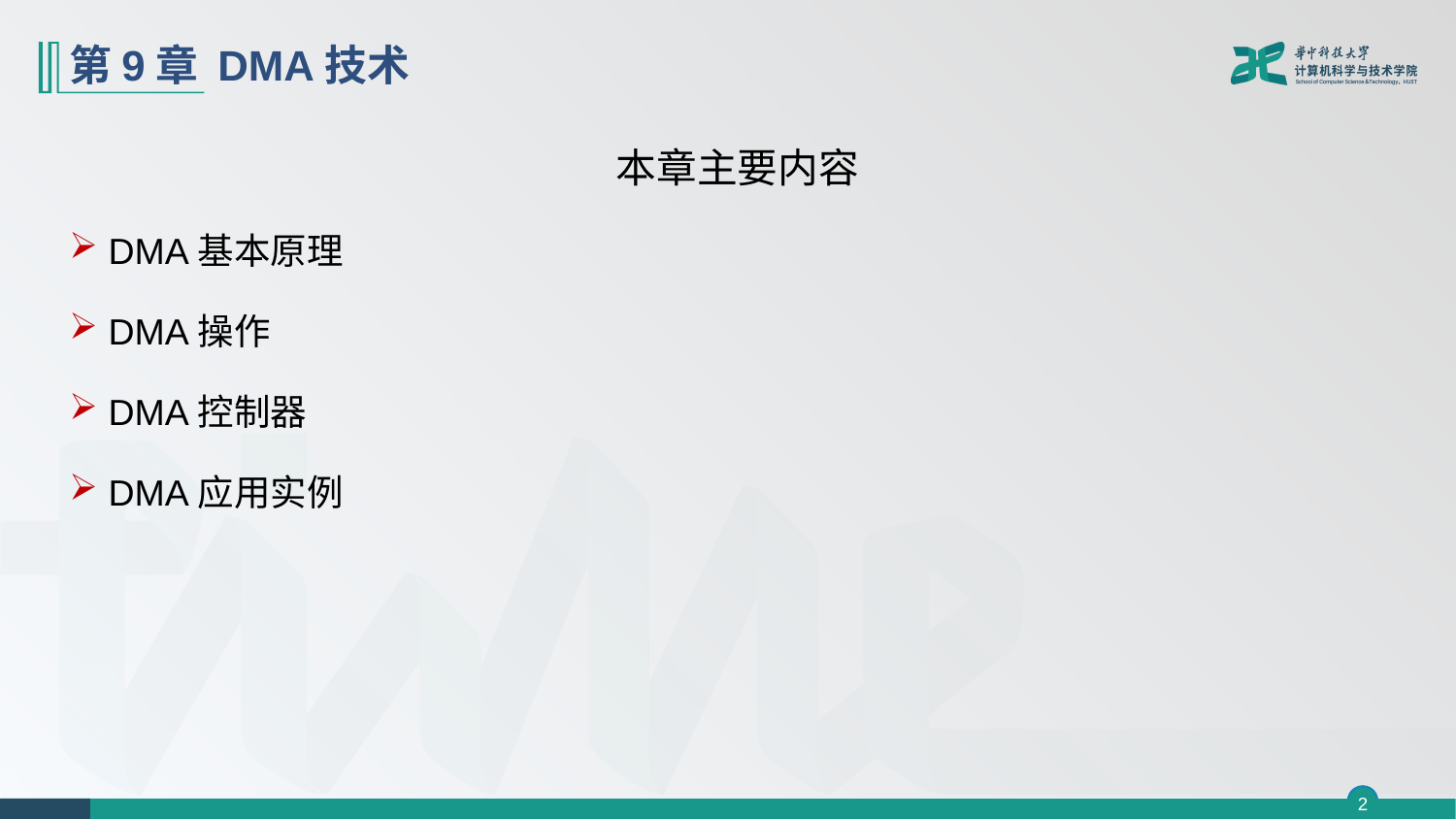

# 第9章 DMA技术
本章主要内容
 DMA基本原理
 DMA操作
 DMA控制器
 DMA应用实例